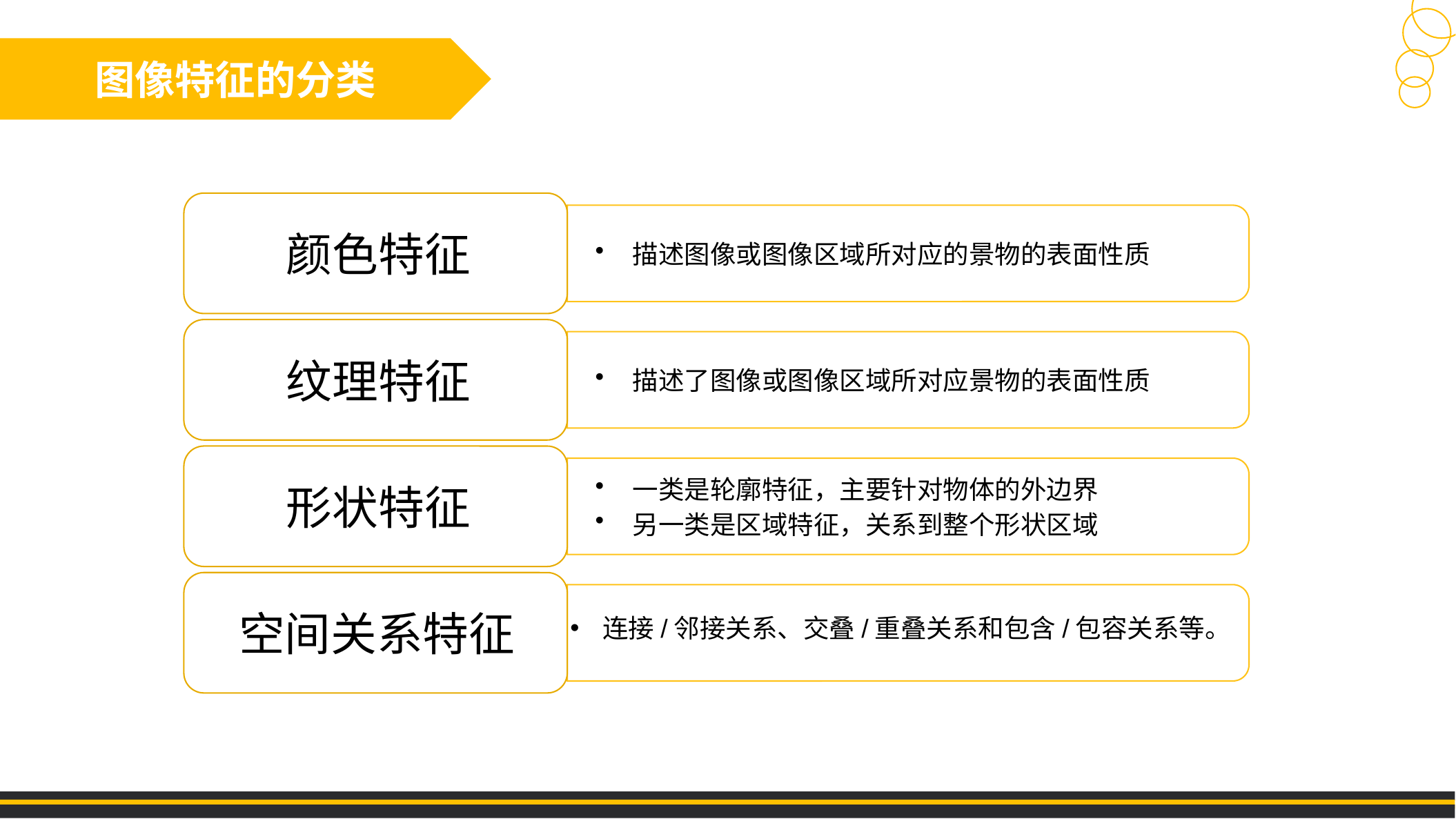

图像特征的分类
  描述图像或图像区域所对应的景物的表面性质
颜色特征
  描述了图像或图像区域所对应景物的表面性质
纹理特征
  一类是轮廓特征，主要针对物体的外边界
  另一类是区域特征，关系到整个形状区域
形状特征

空间关系特征
连接/邻接关系、交叠/重叠关系和包含/包容关系等。